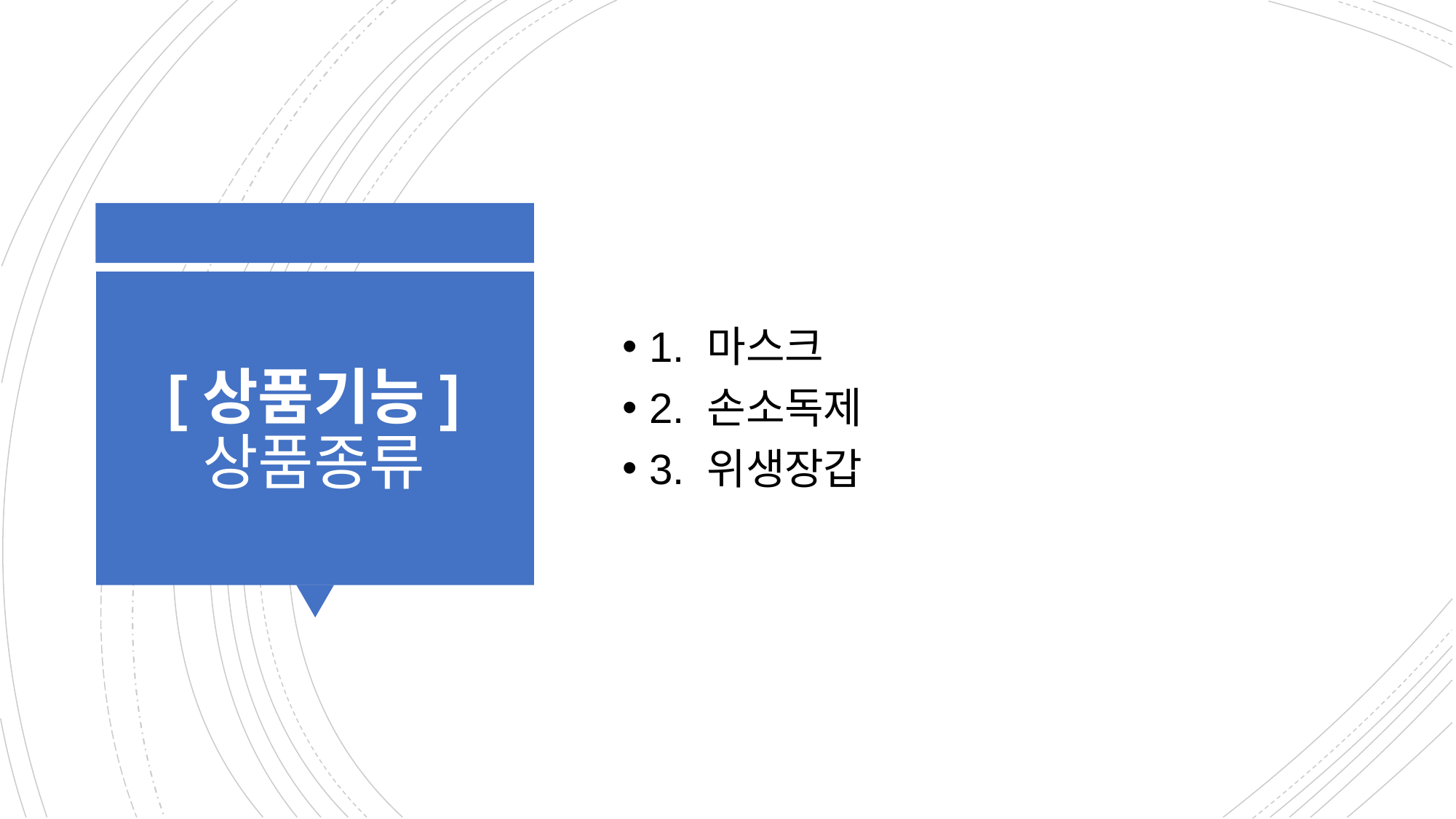

1. 마스크
2. 손소독제
3. 위생장갑

# [상품기능] 상품종류